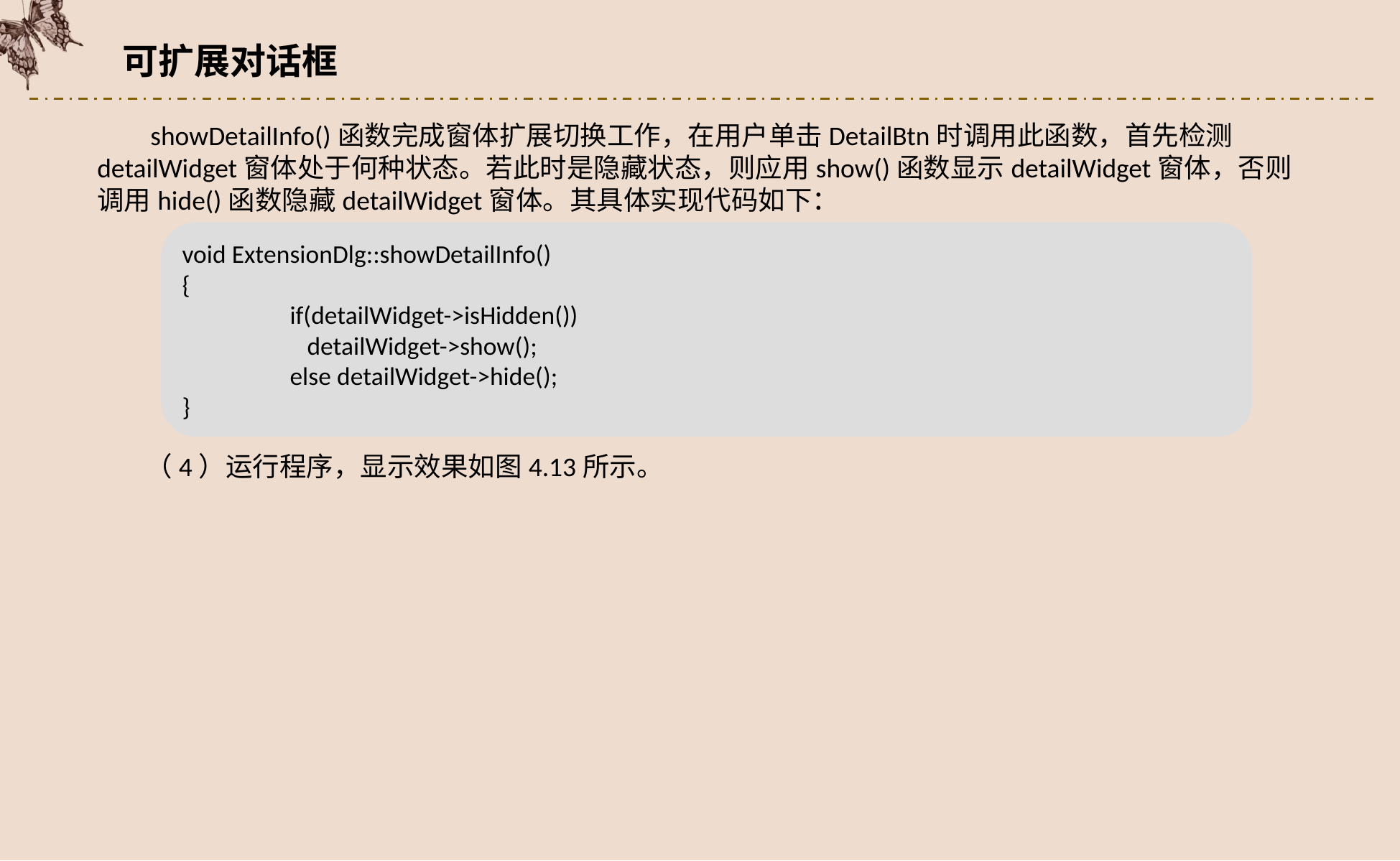

可扩展对话框
showDetailInfo()函数完成窗体扩展切换工作，在用户单击DetailBtn时调用此函数，首先检测detailWidget窗体处于何种状态。若此时是隐藏状态，则应用show()函数显示detailWidget窗体，否则调用hide()函数隐藏detailWidget窗体。其具体实现代码如下：
void ExtensionDlg::showDetailInfo()
{
    	if(detailWidget->isHidden())
    	   detailWidget->show();
    	else detailWidget->hide();
}
（4）运行程序，显示效果如图4.13所示。